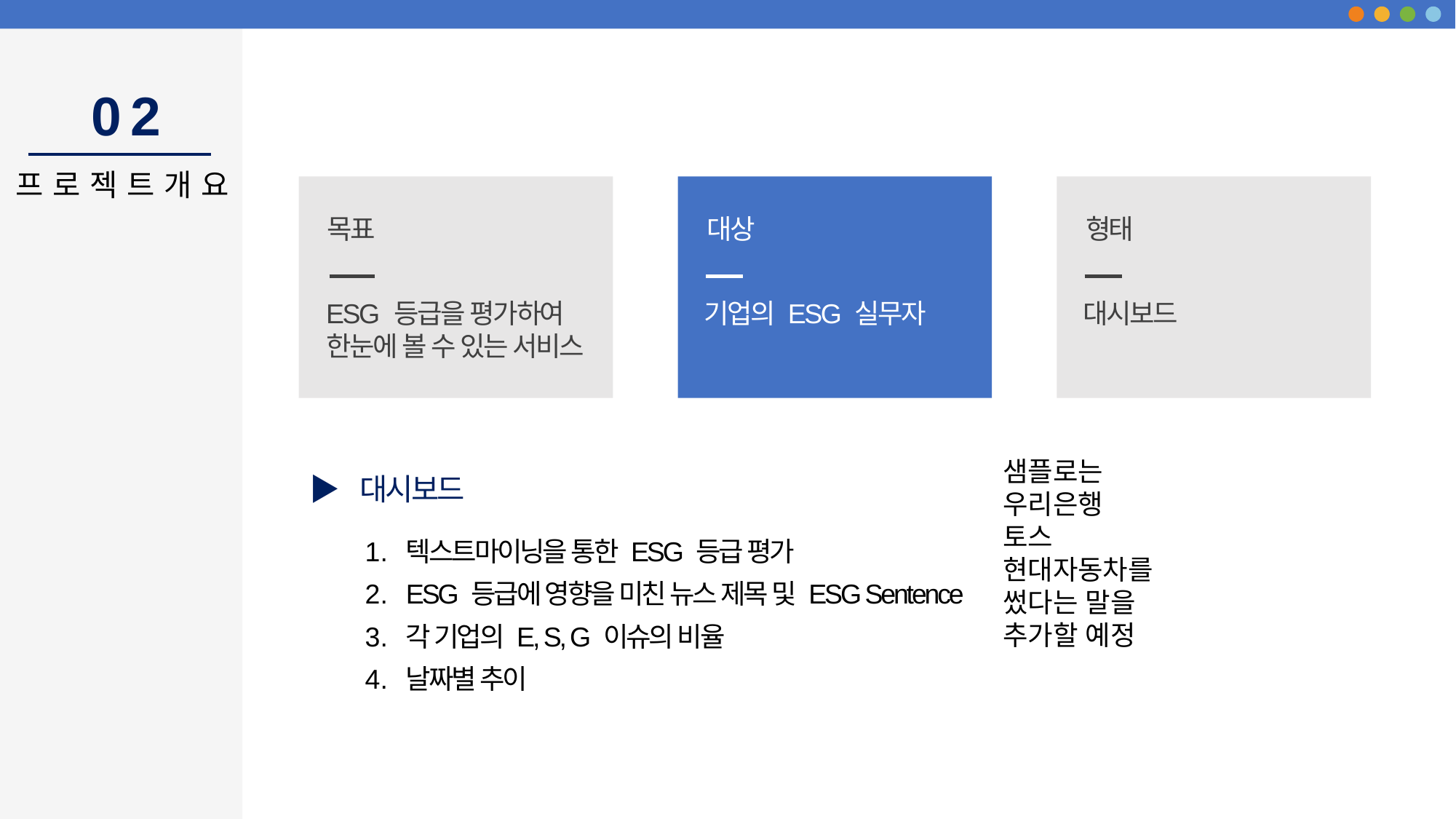

02
프로젝트개요

대상
기업의 ESG 실무자

형태
대시보드
목표
ESG 등급을 평가하여
한눈에 볼 수 있는 서비스
샘플로는
우리은행
토스
현대자동차를
썼다는 말을
추가할 예정
▶  대시보드
텍스트마이닝을 통한 ESG 등급 평가
ESG 등급에 영향을 미친 뉴스 제목 및 ESG Sentence
각 기업의 E, S, G 이슈의 비율
날짜별 추이